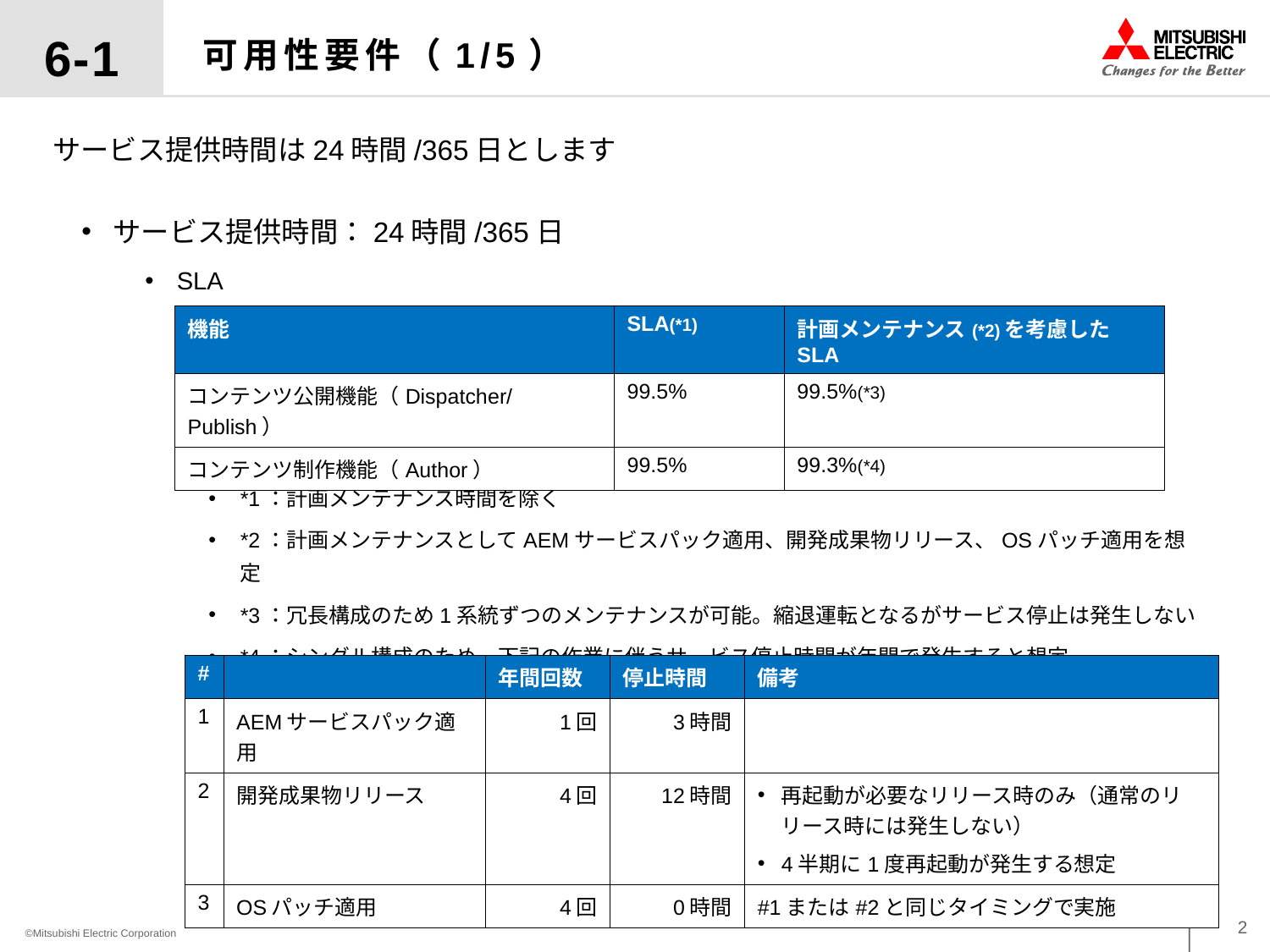

6-1
# 可用性要件（1/5）
サービス提供時間は24時間/365日とします
サービス提供時間：24時間/365日
SLA

*1：計画メンテナンス時間を除く
*2：計画メンテナンスとしてAEMサービスパック適用、開発成果物リリース、OSパッチ適用を想定
*3：冗長構成のため1系統ずつのメンテナンスが可能。縮退運転となるがサービス停止は発生しない
*4：シングル構成のため、下記の作業に伴うサービス停止時間が年間で発生すると想定
サービス停止時間内の作業としてバックアップやリリース確認作業を含みます
| 機能 | SLA(\*1) | 計画メンテナンス(\*2)を考慮したSLA |
| --- | --- | --- |
| コンテンツ公開機能（Dispatcher/Publish） | 99.5% | 99.5%(\*3) |
| コンテンツ制作機能（Author） | 99.5% | 99.3%(\*4) |
| # |  | 年間回数 | 停止時間 | 備考 |
| --- | --- | --- | --- | --- |
| 1 | AEMサービスパック適用 | 1回 | 3時間 |  |
| 2 | 開発成果物リリース | 4回 | 12時間 | 再起動が必要なリリース時のみ（通常のリリース時には発生しない） 4半期に1度再起動が発生する想定 |
| 3 | OSパッチ適用 | 4回 | 0時間 | #1または#2と同じタイミングで実施 |
2